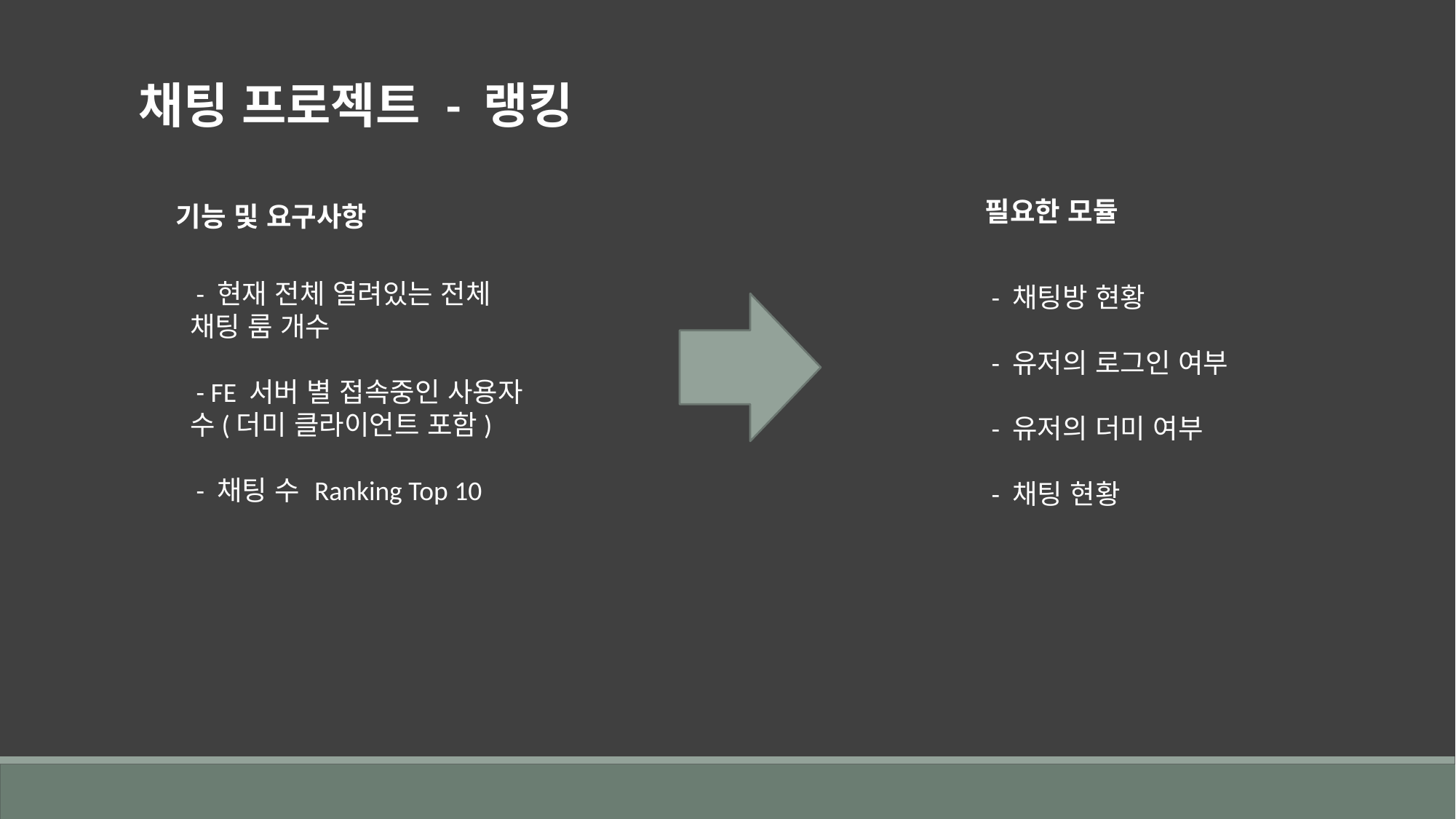

채팅 프로젝트 - 랭킹
필요한 모듈
 - 채팅방 현황

 - 유저의 로그인 여부

 - 유저의 더미 여부

 - 채팅 현황
기능 및 요구사항
 - 현재 전체 열려있는 전체 채팅 룸 개수

 - FE 서버 별 접속중인 사용자 수(더미 클라이언트 포함)

 - 채팅 수 Ranking Top 10